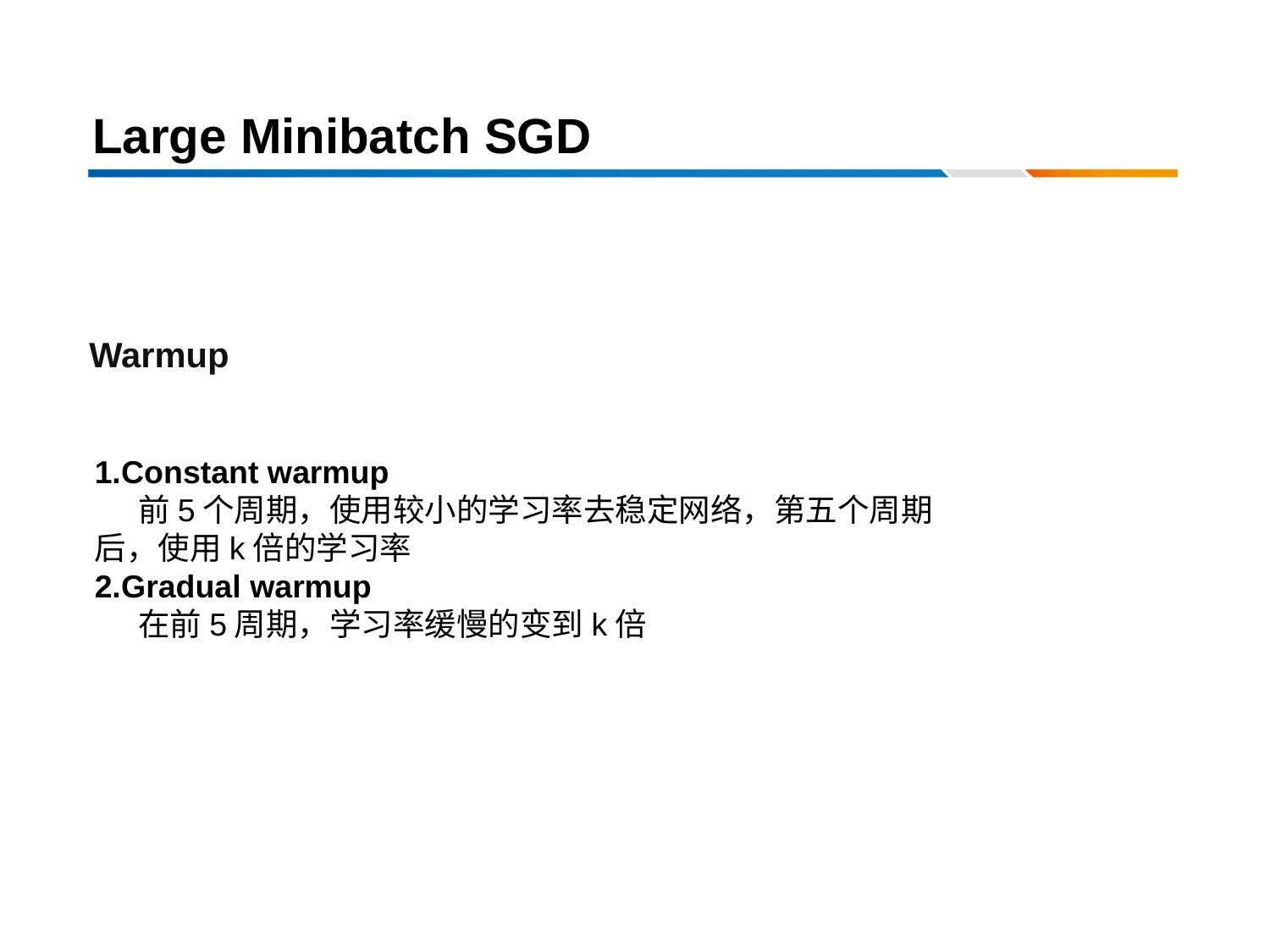

Large Minibatch SGD
Warmup
1.Constant warmup
     前5个周期，使用较小的学习率去稳定网络，第五个周期后，使用k倍的学习率
2.Gradual warmup
     在前5周期，学习率缓慢的变到k倍